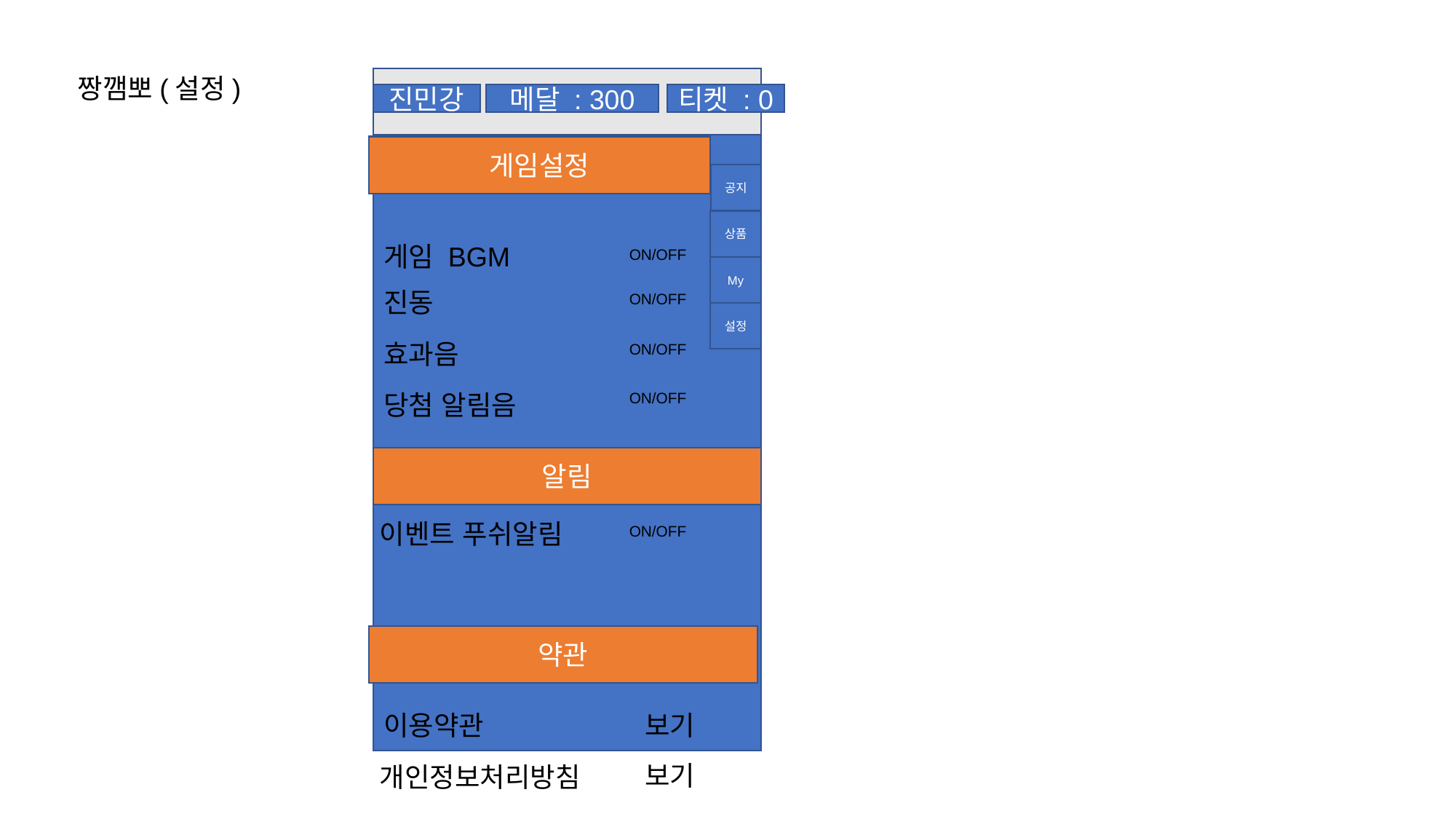

짱깸뽀(설정)

진민강
메달 : 300
티켓 : 0
게임설정
공지
상품
게임 BGM
ON/OFF
My
진동
ON/OFF
설정
효과음
ON/OFF
당첨 알림음
ON/OFF
알림
이벤트 푸쉬알림
ON/OFF
약관
이용약관
보기
보기
개인정보처리방침